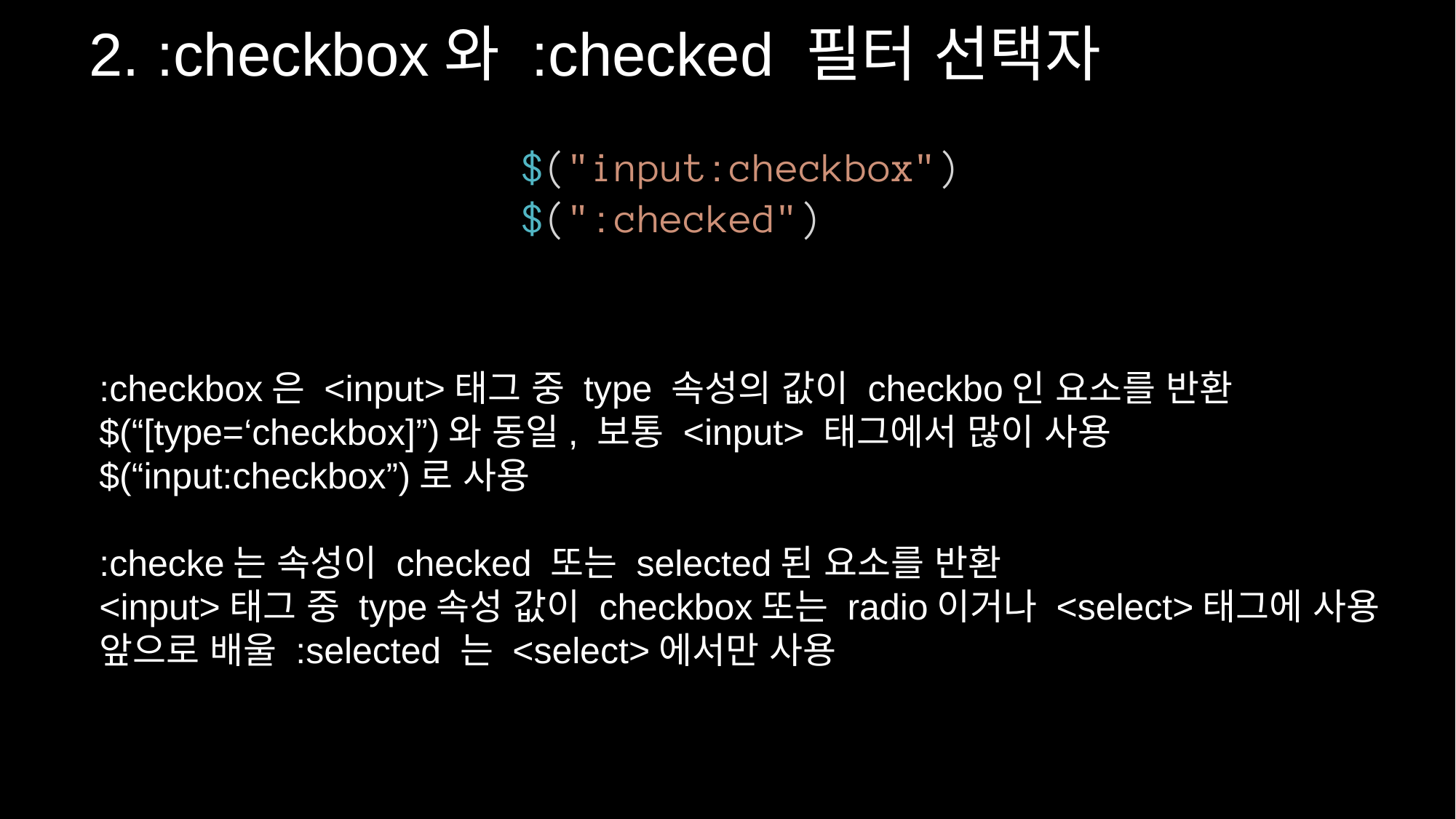

2. :checkbox와 :checked 필터 선택자
$("input:checkbox")
$(":checked")
:checkbox은 <input>태그 중 type 속성의 값이 checkbo인 요소를 반환
$(“[type=‘checkbox]”)와 동일, 보통 <input> 태그에서 많이 사용
$(“input:checkbox”)로 사용

:checke는 속성이 checked 또는 selected된 요소를 반환
<input>태그 중 type속성 값이 checkbox또는 radio이거나 <select>태그에 사용
앞으로 배울 :selected 는 <select>에서만 사용